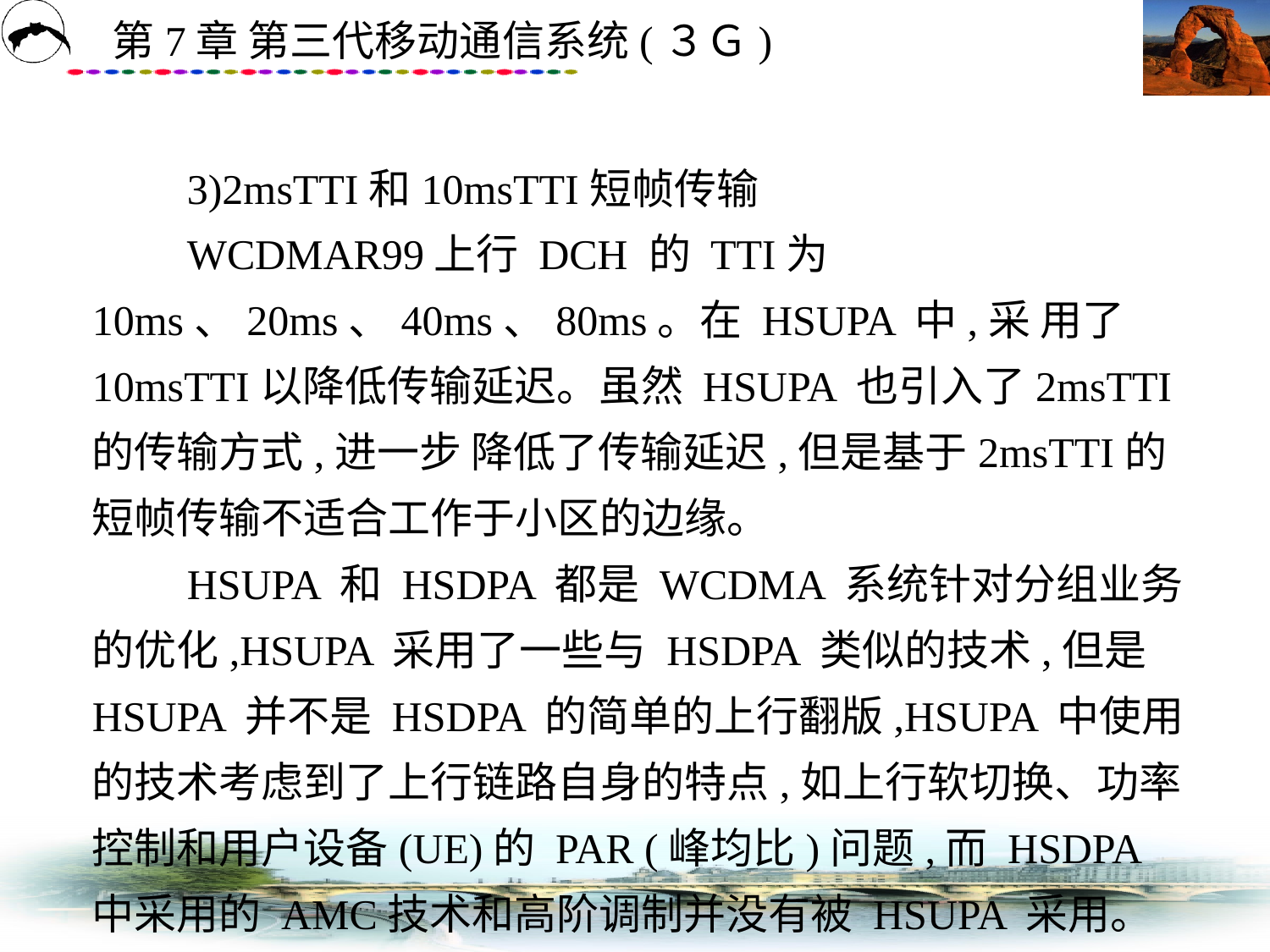

# 3)2msTTI和10msTTI短帧传输 　　WCDMAR99上行 DCH 的 TTI为10ms、20ms、40ms、80ms。在 HSUPA 中,采 用了10msTTI以降低传输延迟。虽然 HSUPA 也引入了2msTTI的传输方式,进一步 降低了传输延迟,但是基于2msTTI的短帧传输不适合工作于小区的边缘。 　　HSUPA 和 HSDPA 都是 WCDMA 系统针对分组业务的优化,HSUPA 采用了一些与 HSDPA 类似的技术,但是 HSUPA 并不是 HSDPA 的简单的上行翻版,HSUPA 中使用 的技术考虑到了上行链路自身的特点,如上行软切换、功率控制和用户设备(UE)的 PAR (峰均比)问题,而 HSDPA 中采用的 AMC技术和高阶调制并没有被 HSUPA 采用。